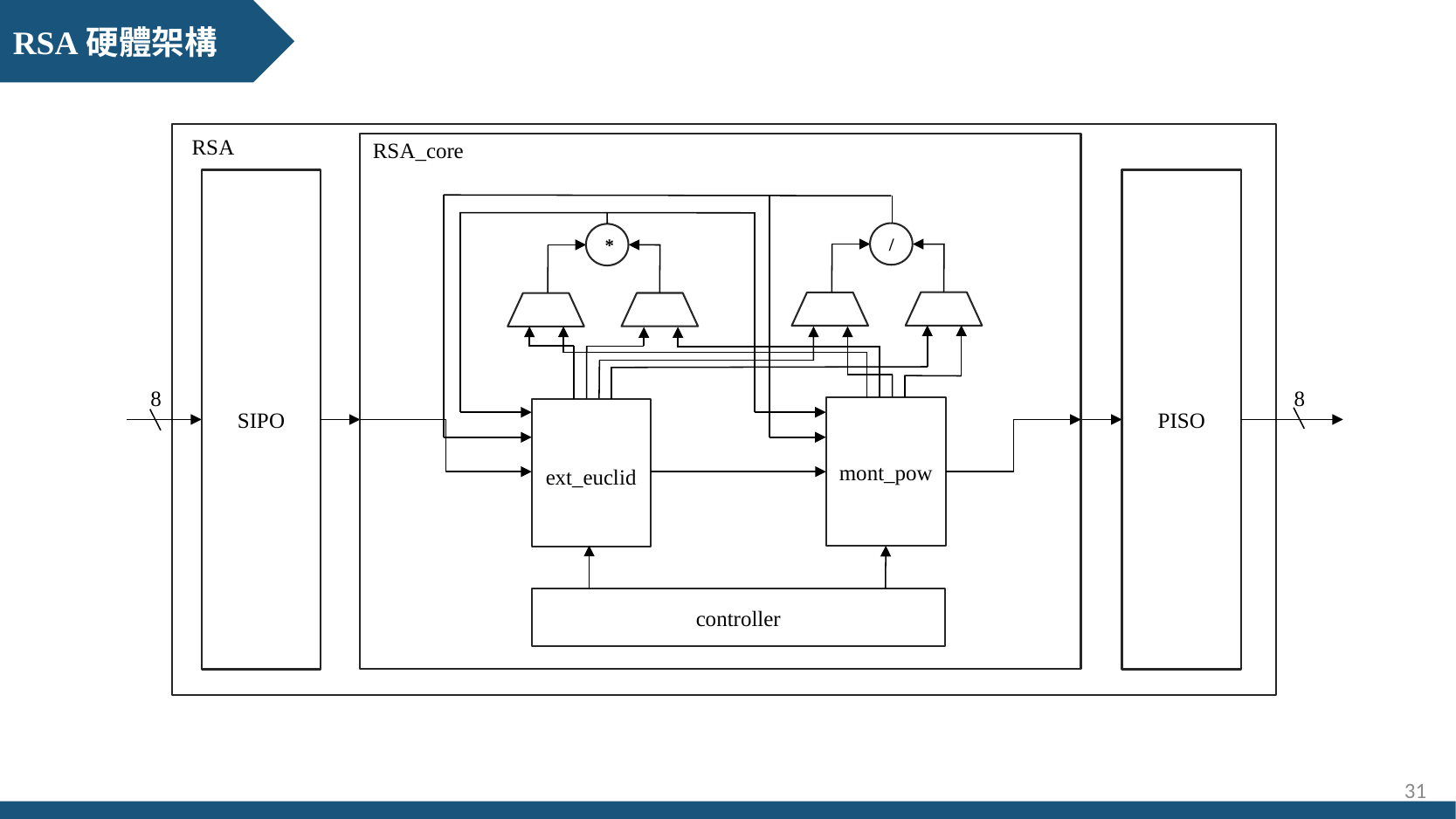

RSA硬體架構

RSA
RSA_core

/

*

mont_pow

ext_euclid
controller
PISO
SIPO
8
8
31